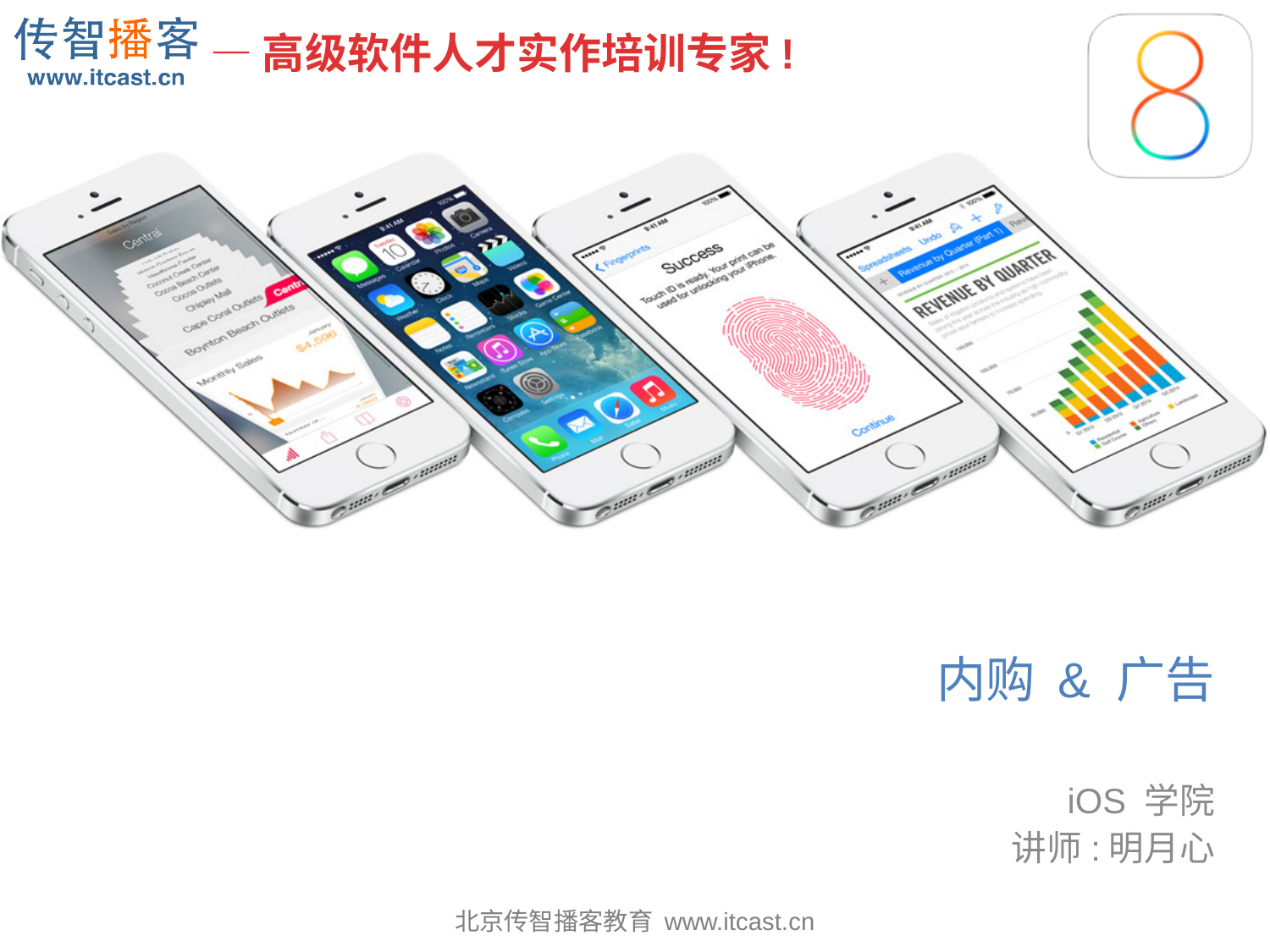

# 内购 & 广告
iOS 学院
讲师:明月心